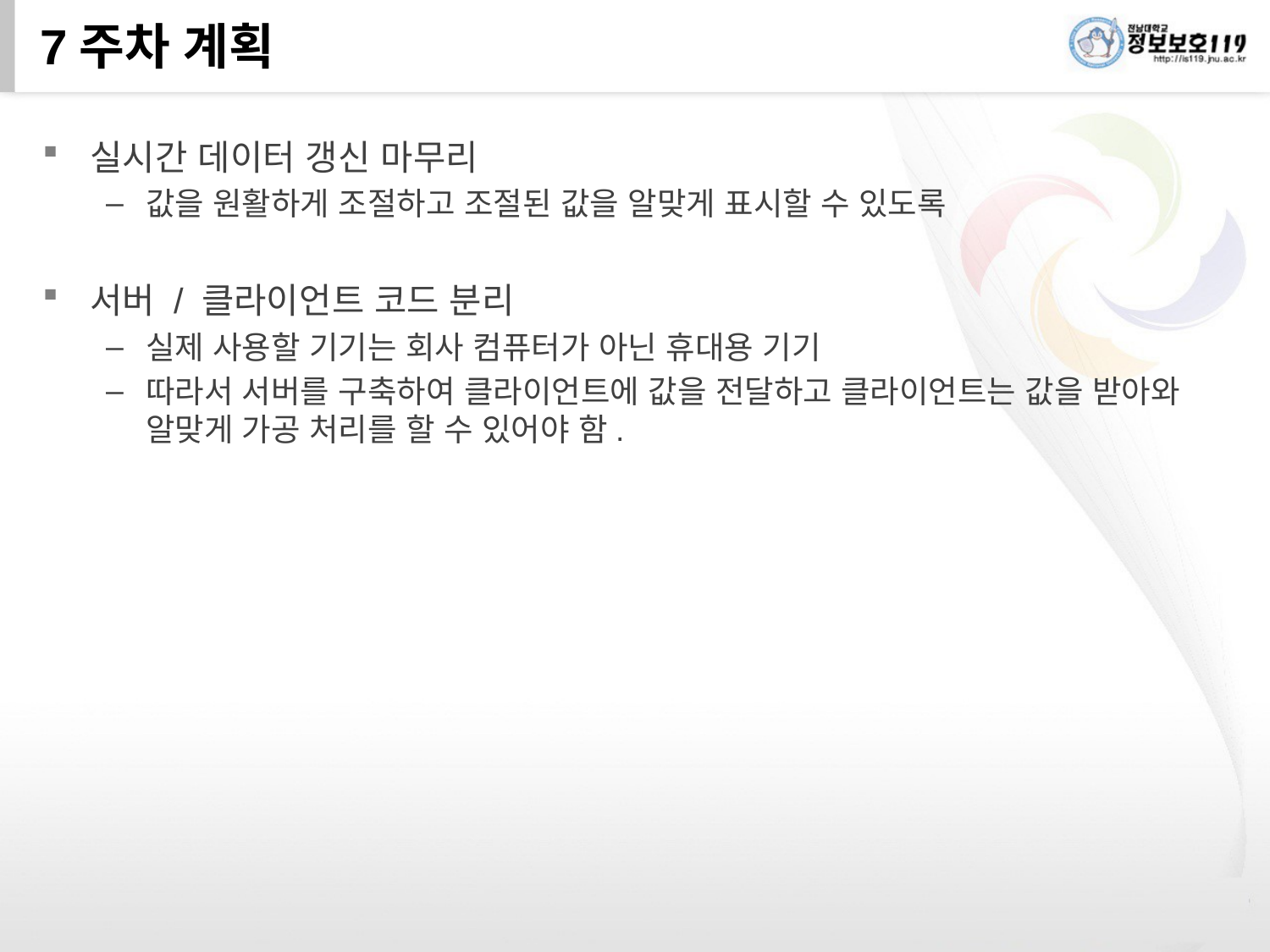

# 7주차 계획
실시간 데이터 갱신 마무리
값을 원활하게 조절하고 조절된 값을 알맞게 표시할 수 있도록

서버 / 클라이언트 코드 분리
실제 사용할 기기는 회사 컴퓨터가 아닌 휴대용 기기
따라서 서버를 구축하여 클라이언트에 값을 전달하고 클라이언트는 값을 받아와 알맞게 가공 처리를 할 수 있어야 함.